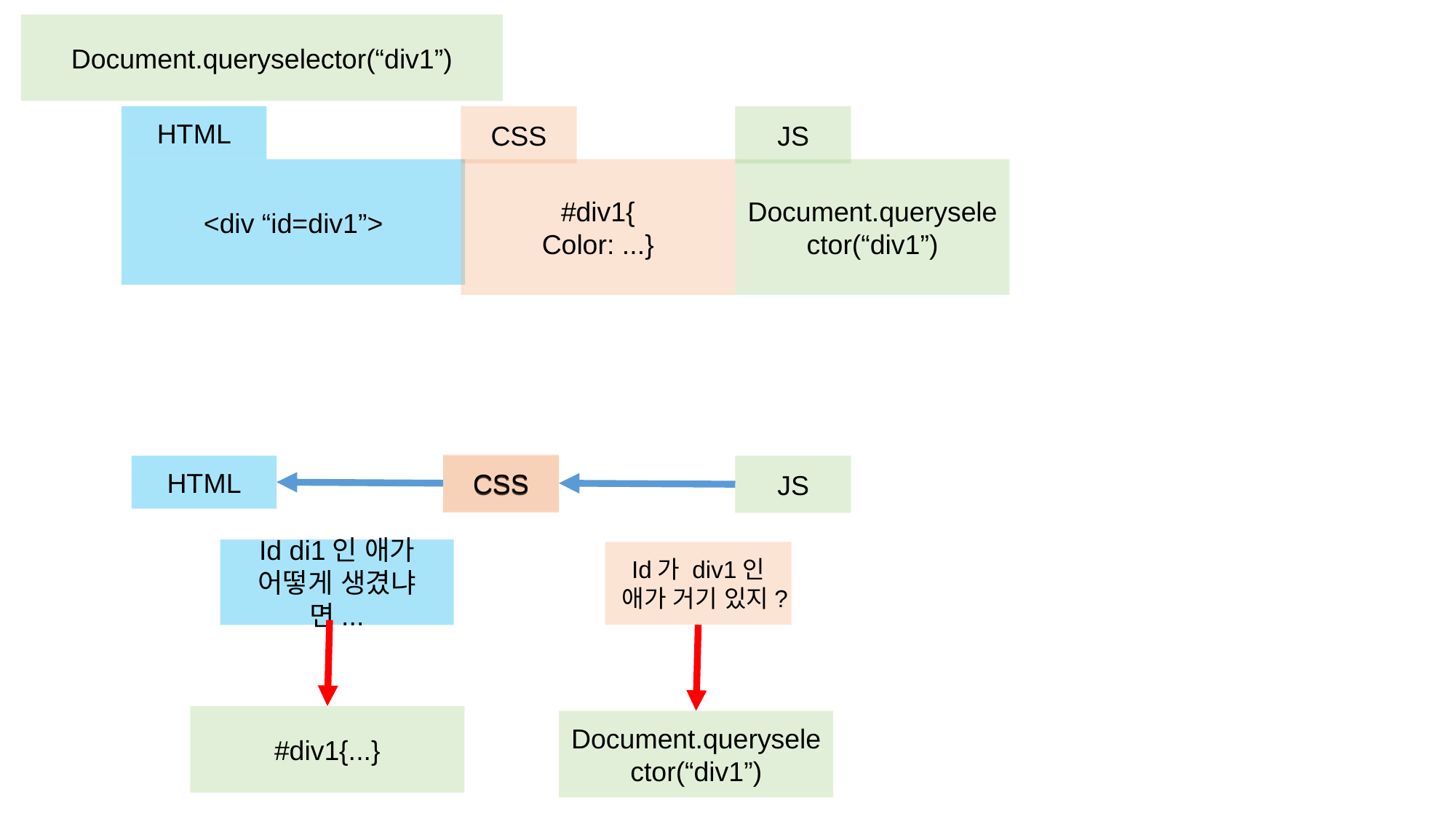

Document.queryselector(“div1”)
HTML
CSS
JS
#div1{
Color: ...}
Document.queryselector(“div1”)
<div “id=div1”>
CSS
HTML
CSS
JS
Id di1인 애가 어떻게 생겼냐면...
Id가 div1인 애가 거기 있지?
#div1{...}
Document.queryselector(“div1”)